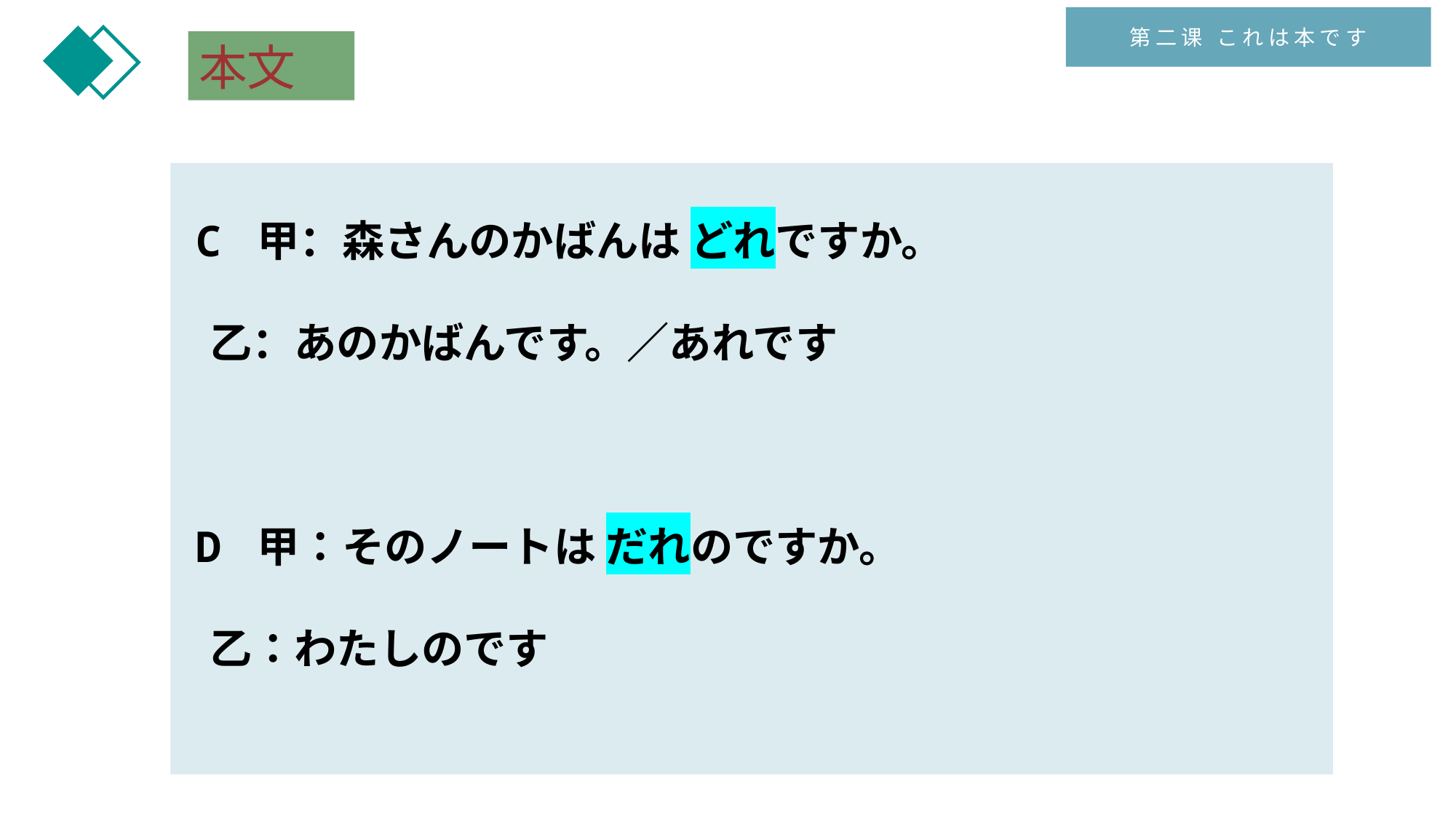

第二课 これは本です

本文
 C 甲：森さんのかばんは どれですか。
   乙：あのかばんです。／あれです

 D 甲：そのノートは だれのですか。
   乙：わたしのです